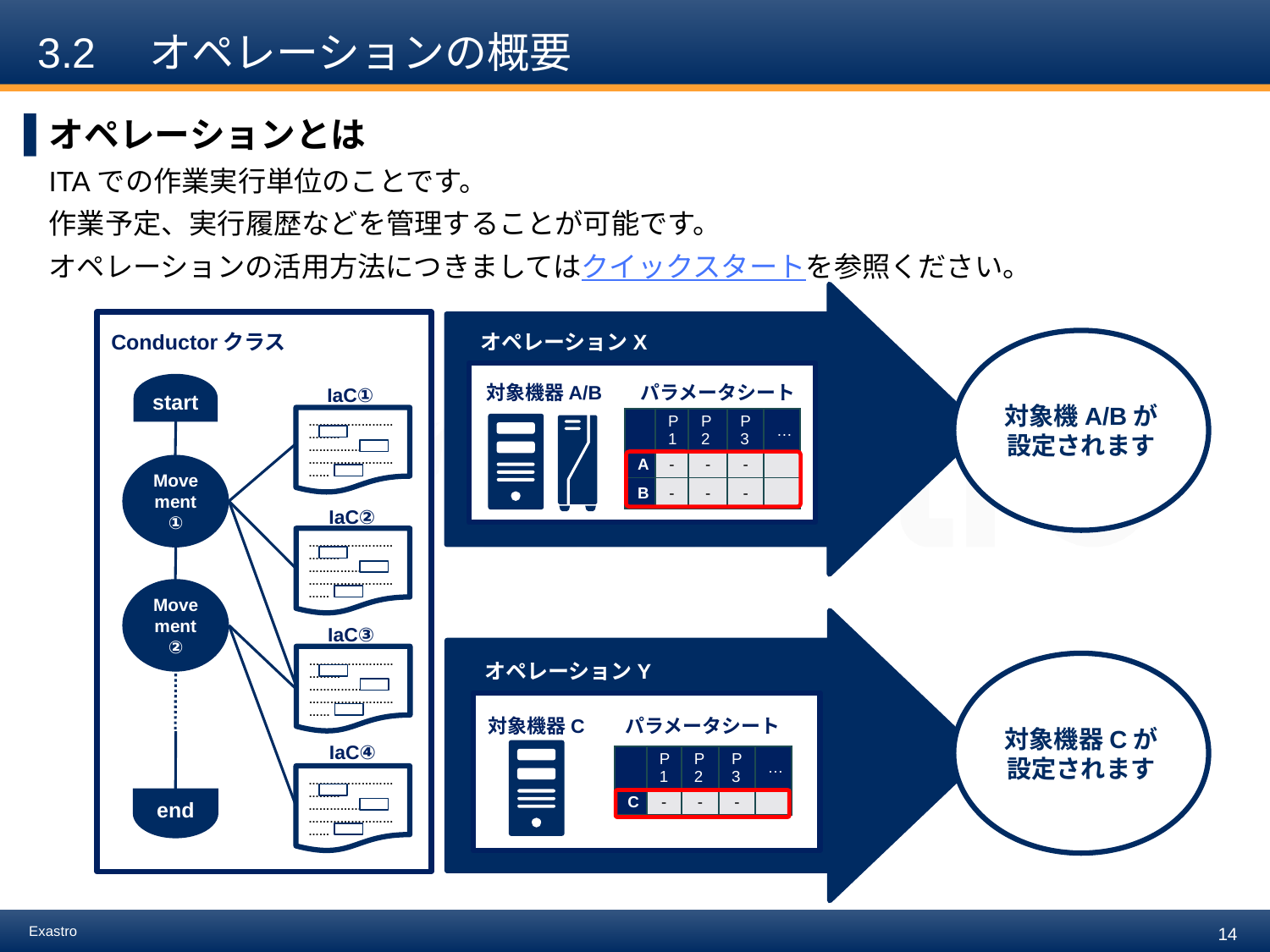

# 3.2　オペレーションの概要
オペレーションとは
ITAでの作業実行単位のことです。
作業予定、実行履歴などを管理することが可能です。
オペレーションの活用方法につきましてはクイックスタートを参照ください。

Conductorクラス
オペレーションX
対象機A/Bが
設定されます

start
Movement①
Movement②
end
対象機器A/B
パラメータシート
IaC①

……………………………
…………………
…………………………

|  | P1 | P2 | P3 | … |
| --- | --- | --- | --- | --- |
| A | - | - | - |  |
| B | - | - | - |  |

IaC②

……………………………
…………………
…………………………

IaC③

……………………………
…………………
…………………………

対象機器Cが
設定されます
オペレーションY

対象機器C
パラメータシート
IaC④

|  | P1 | P2 | P3 | … |
| --- | --- | --- | --- | --- |
| C | - | - | - |  |

……………………………
…………………
…………………………